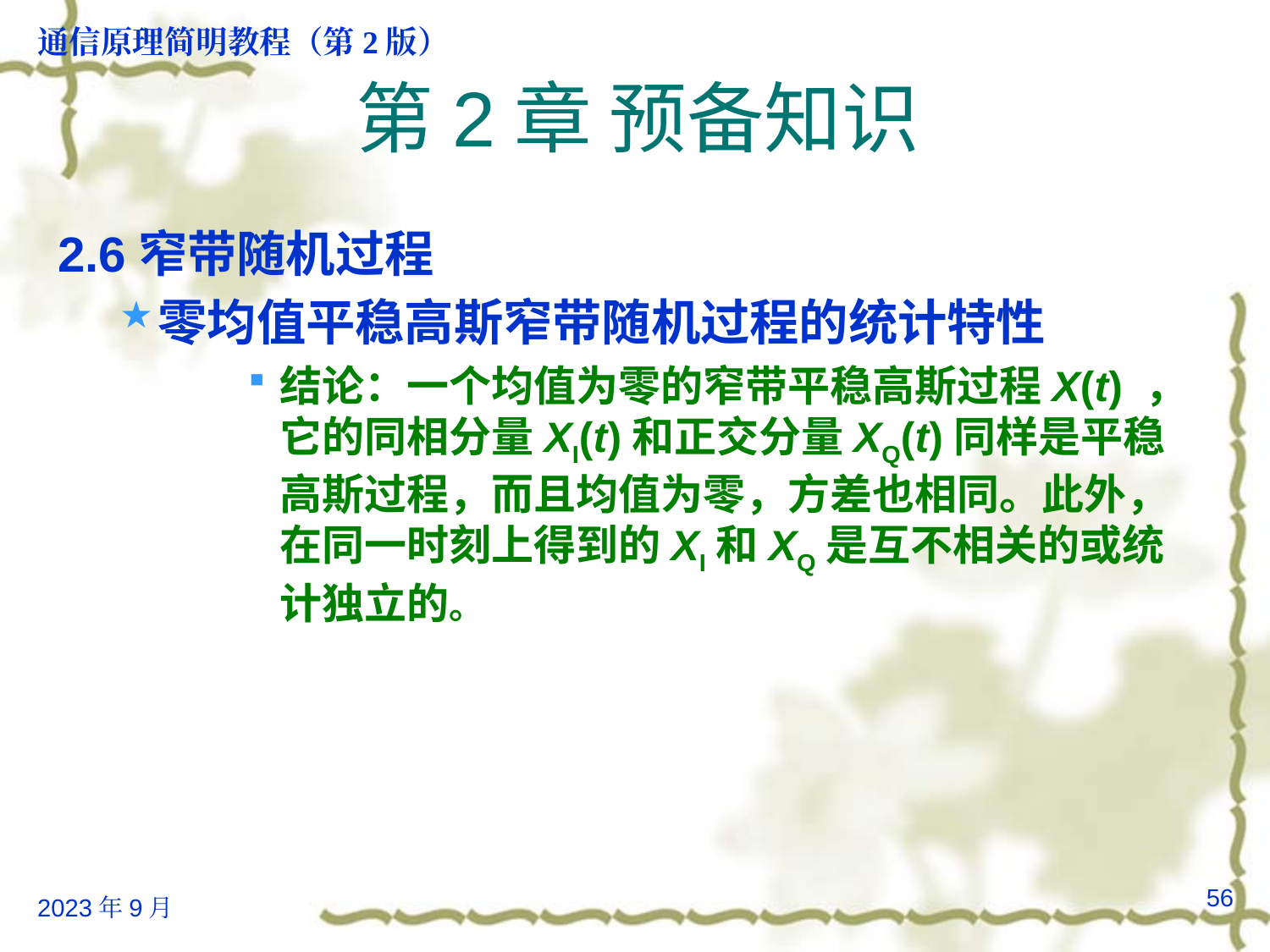

# 第2章 预备知识
2.6窄带随机过程
零均值平稳高斯窄带随机过程的统计特性
结论：一个均值为零的窄带平稳高斯过程X(t) ，它的同相分量XI(t)和正交分量XQ(t)同样是平稳高斯过程，而且均值为零，方差也相同。此外，在同一时刻上得到的XI和XQ是互不相关的或统计独立的。
56